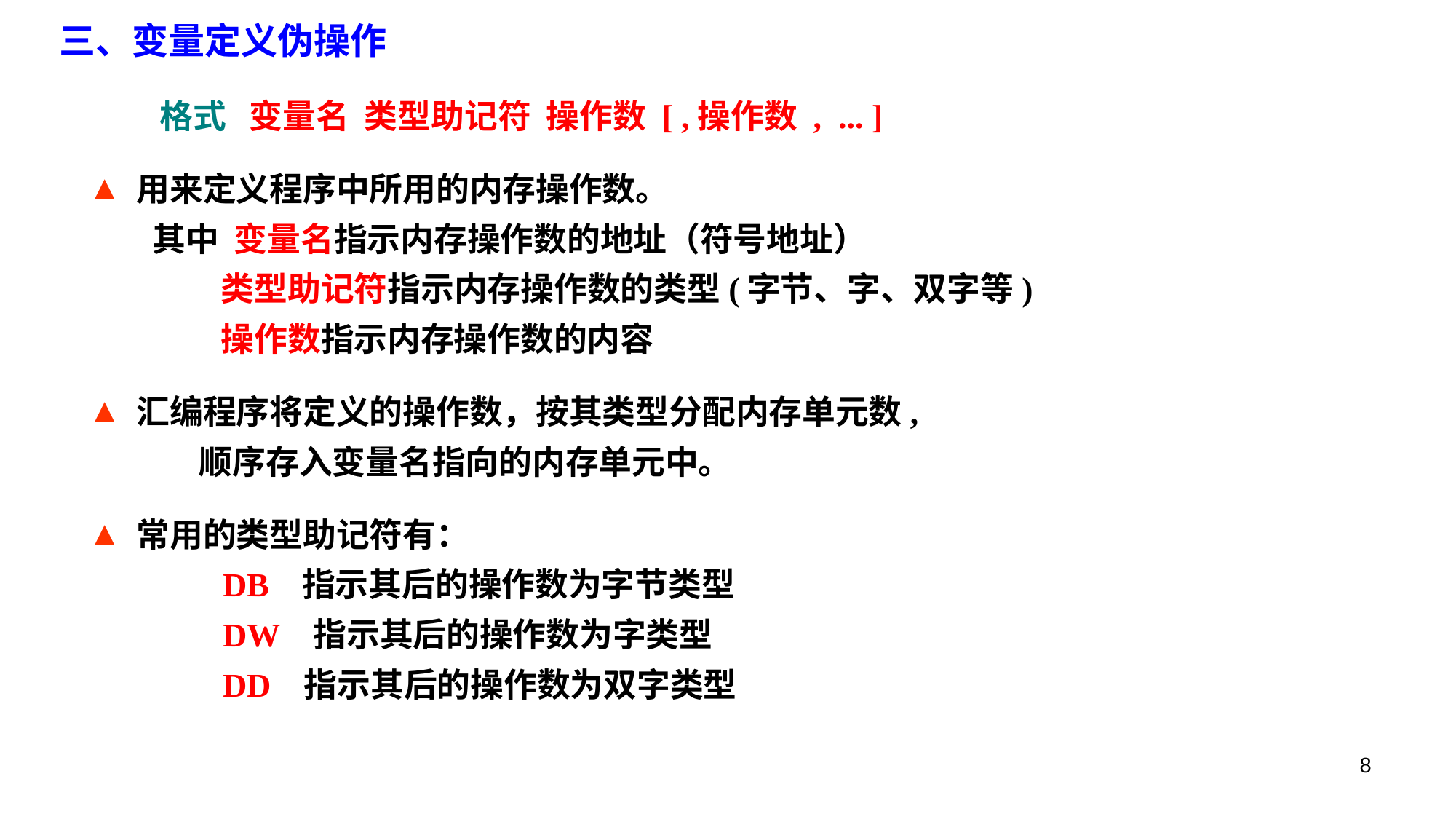

三、变量定义伪操作

     格式   变量名  类型助记符  操作数 [ ,操作数 ,  ... ]

 用来定义程序中所用的内存操作数。
    其中  变量名指示内存操作数的地址（符号地址）
             类型助记符指示内存操作数的类型(字节、字、双字等)
             操作数指示内存操作数的内容

 汇编程序将定义的操作数，按其类型分配内存单元数,
   顺序存入变量名指向的内存单元中。

 常用的类型助记符有：
DB   指示其后的操作数为字节类型
DW   指示其后的操作数为字类型
DD   指示其后的操作数为双字类型
8